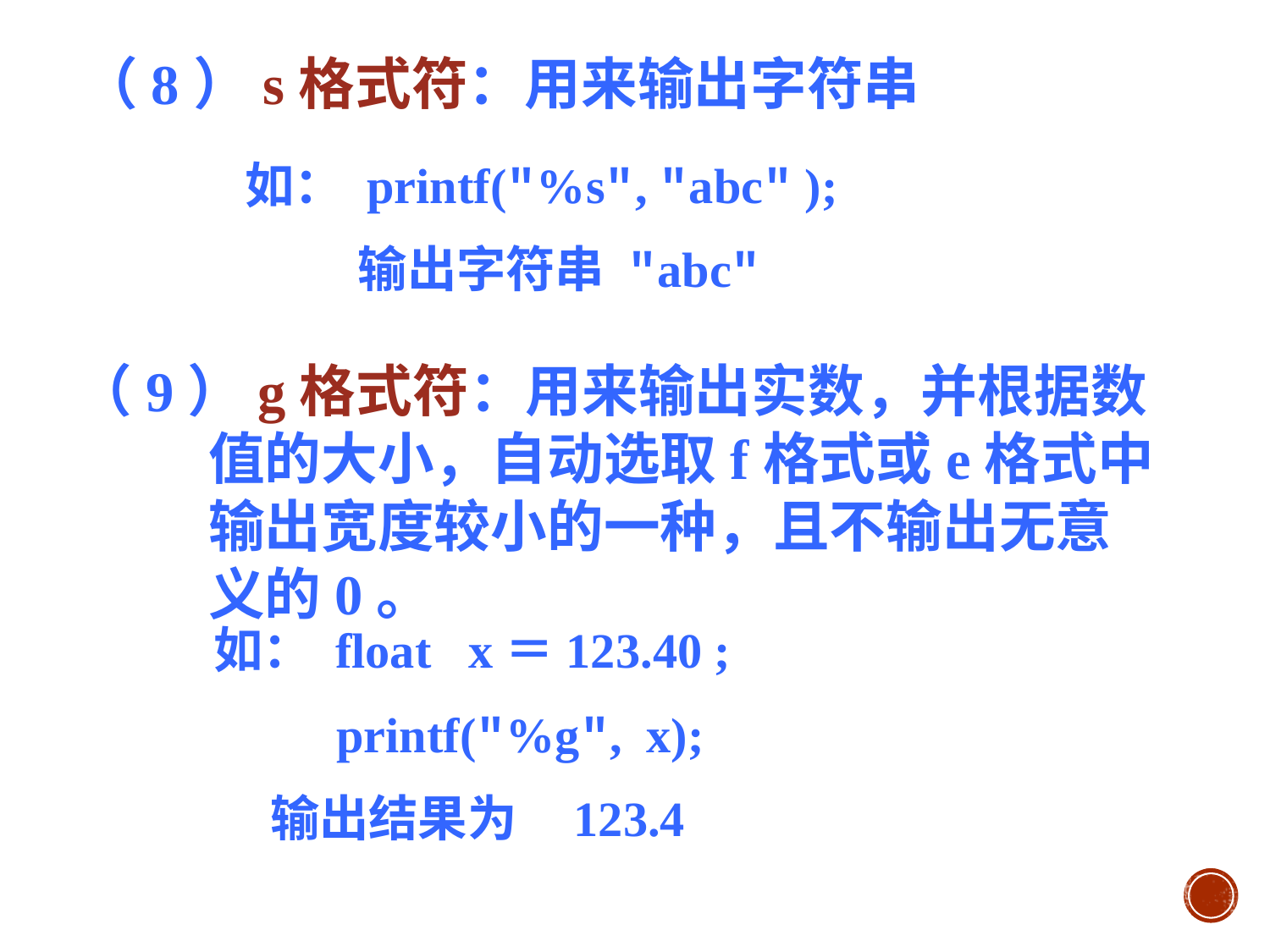

（8）s格式符：用来输出字符串
如： printf("%s", "abc" );
         输出字符串 "abc"
（9）g格式符：用来输出实数，并根据数值的大小，自动选取f格式或e格式中输出宽度较小的一种，且不输出无意义的0。
如： float   x＝123.40 ;
          printf("%g",  x);
    输出结果为    123.4